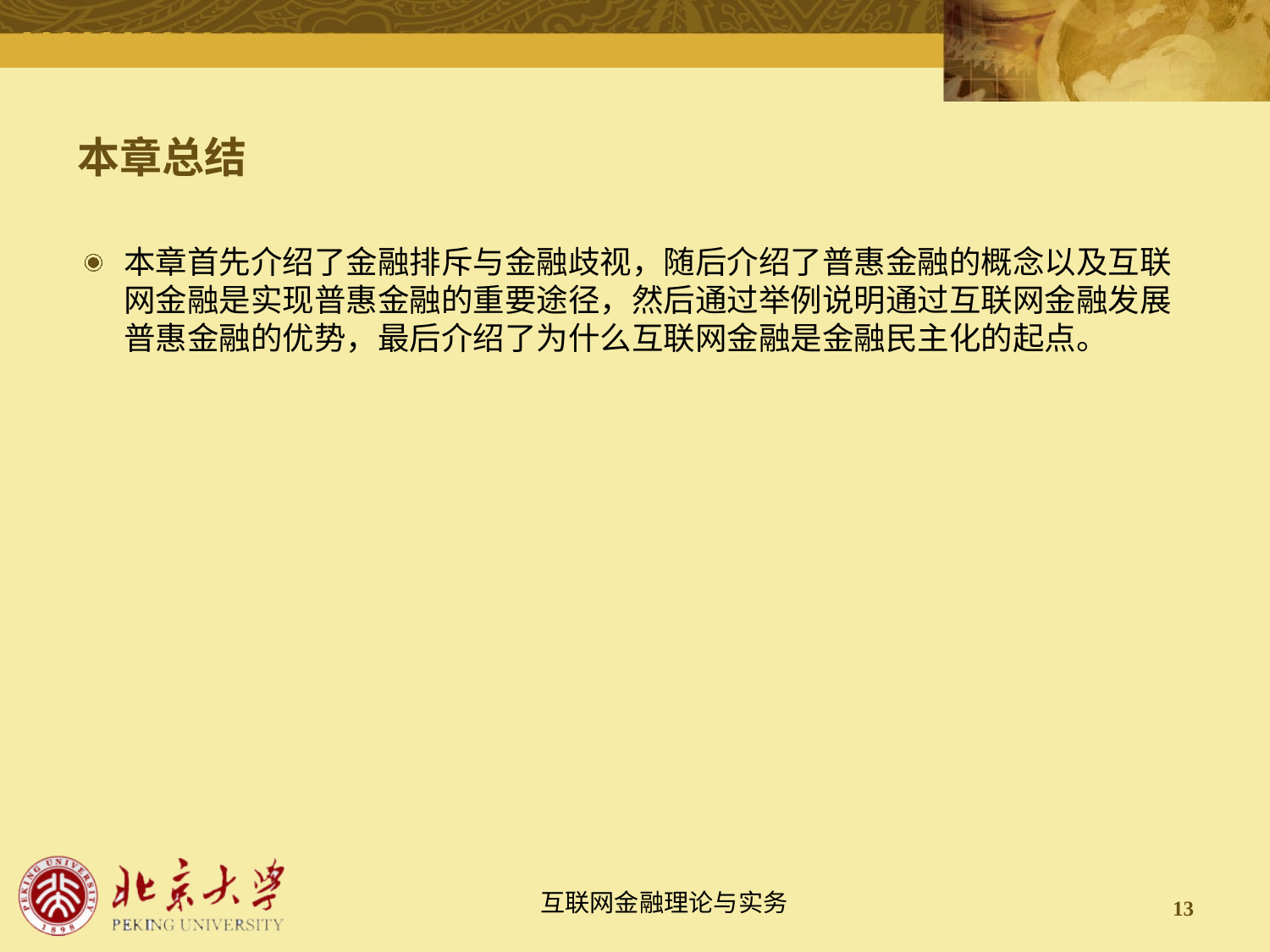

# 本章总结
本章首先介绍了金融排斥与金融歧视，随后介绍了普惠金融的概念以及互联网金融是实现普惠金融的重要途径，然后通过举例说明通过互联网金融发展普惠金融的优势，最后介绍了为什么互联网金融是金融民主化的起点。
13